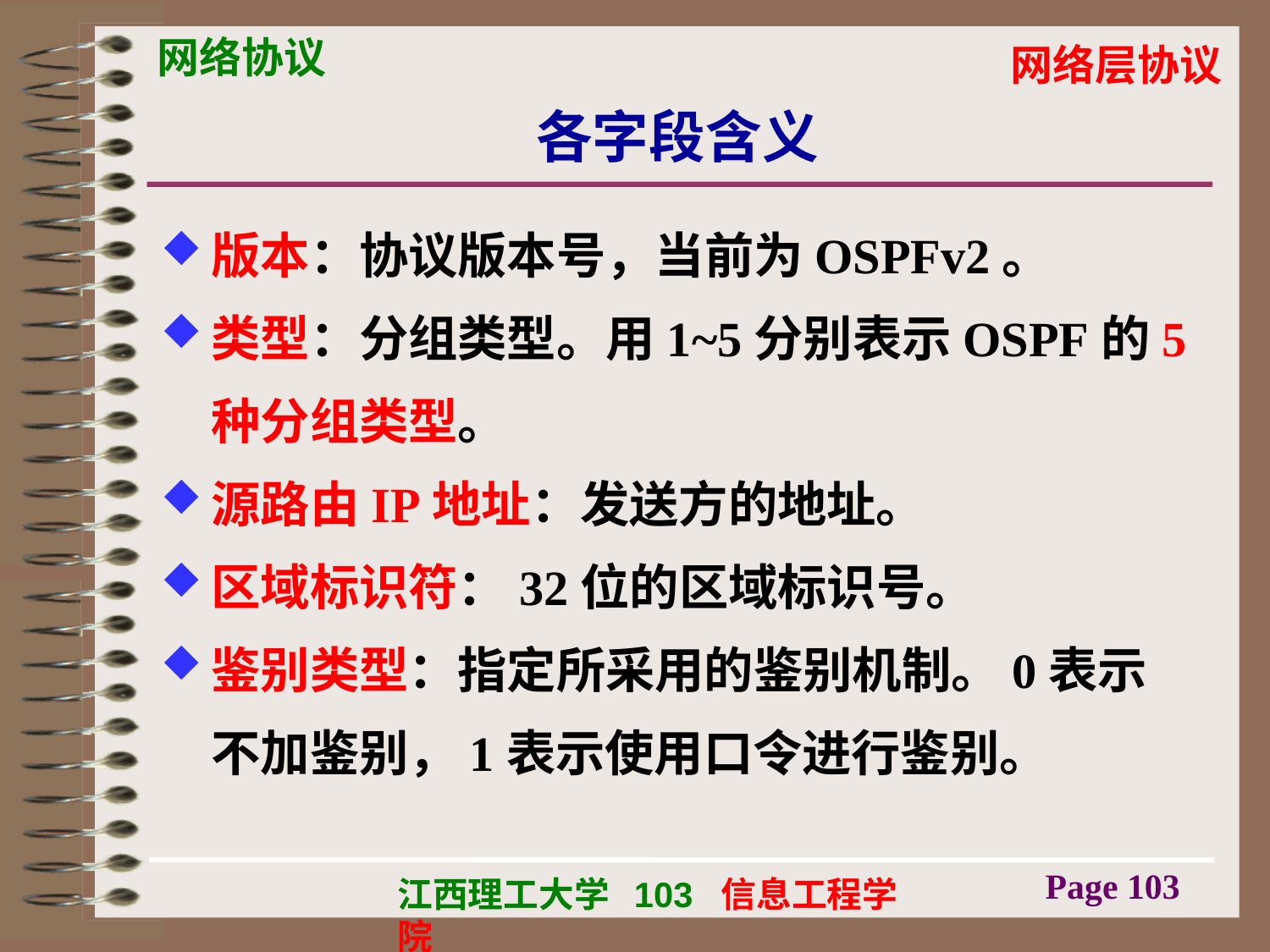

# 各字段含义
版本：协议版本号，当前为OSPFv2。
类型：分组类型。用1~5分别表示OSPF的5种分组类型。
源路由IP地址：发送方的地址。
区域标识符：32位的区域标识号。
鉴别类型：指定所采用的鉴别机制。0表示不加鉴别，1表示使用口令进行鉴别。

Page 103